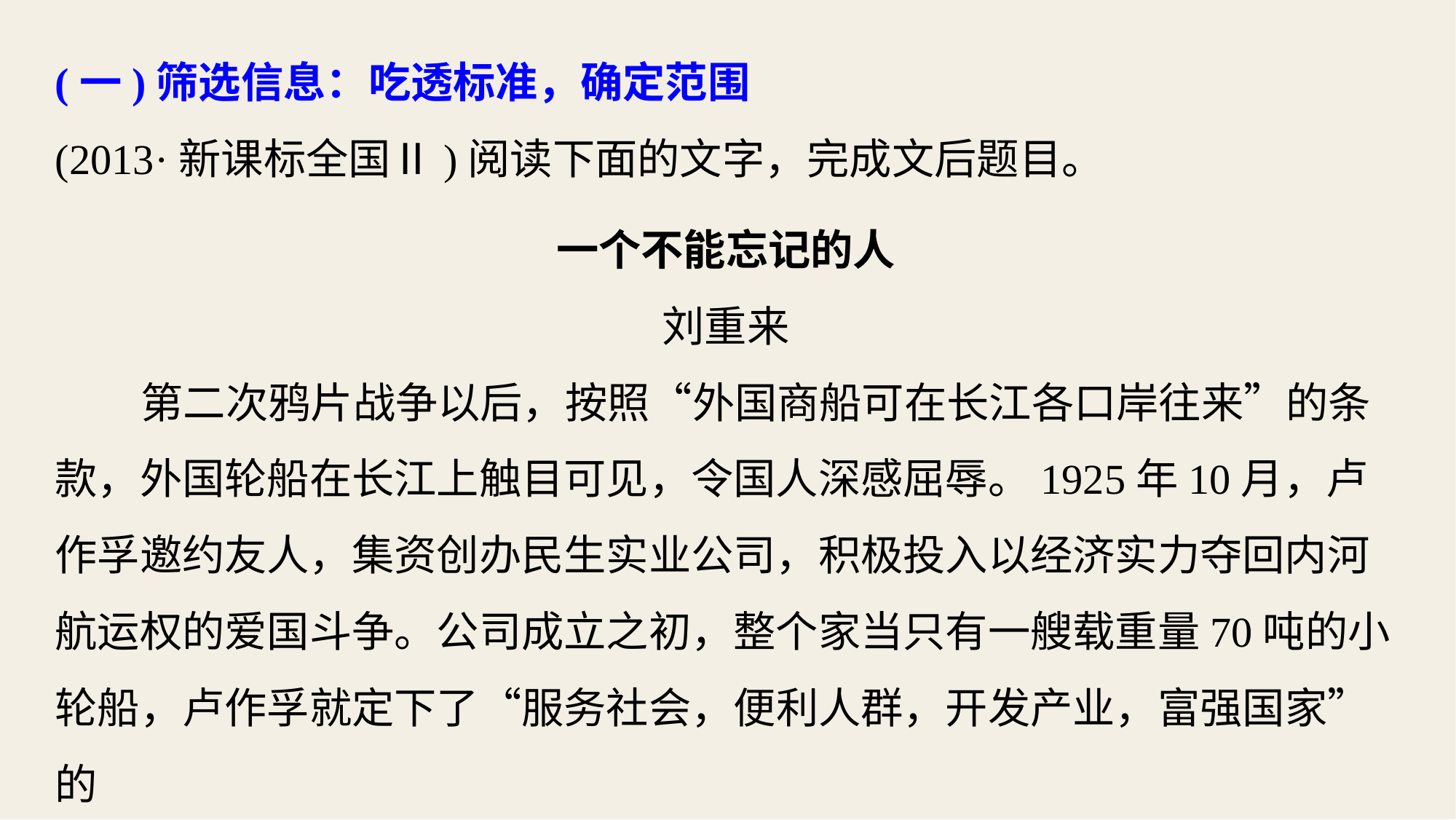

(一)筛选信息：吃透标准，确定范围
(2013·新课标全国Ⅱ)阅读下面的文字，完成文后题目。
一个不能忘记的人
刘重来
第二次鸦片战争以后，按照“外国商船可在长江各口岸往来”的条款，外国轮船在长江上触目可见，令国人深感屈辱。1925年10月，卢作孚邀约友人，集资创办民生实业公司，积极投入以经济实力夺回内河航运权的爱国斗争。公司成立之初，整个家当只有一艘载重量70吨的小轮船，卢作孚就定下了“服务社会，便利人群，开发产业，富强国家”的